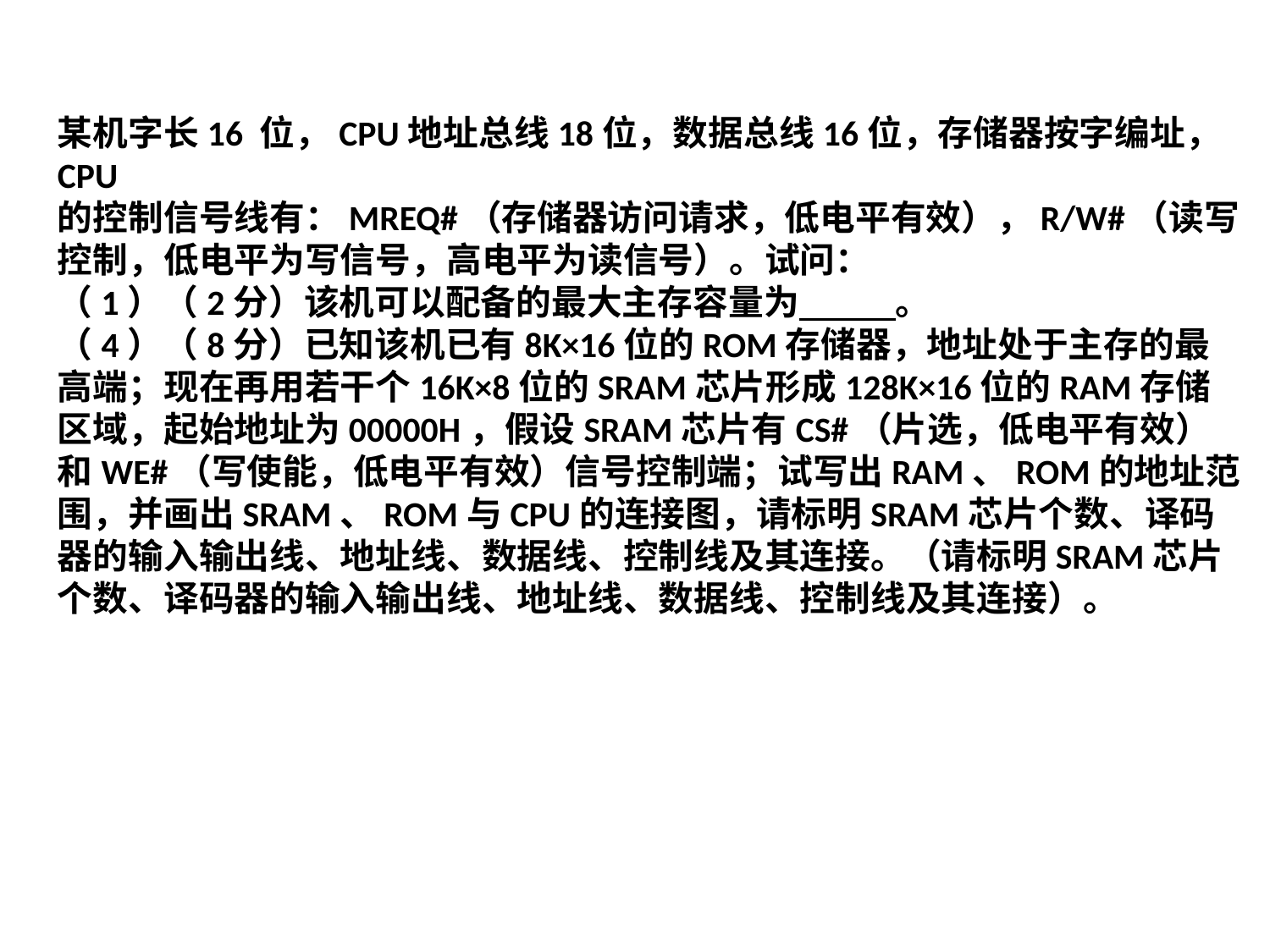

某机字长16 位，CPU地址总线18位，数据总线16位，存储器按字编址，CPU 的控制信号线有：MREQ#（存储器访问请求，低电平有效），R/W#（读写控制，低电平为写信号，高电平为读信号）。试问：
（1）（2分）该机可以配备的最大主存容量为            。
（4）（8分）已知该机已有8K×16位的ROM存储器，地址处于主存的最高端；现在再用若干个16K×8位的SRAM芯片形成128K×16位的RAM存储区域，起始地址为00000H，假设SRAM芯片有CS#（片选，低电平有效）和WE#（写使能，低电平有效）信号控制端；试写出RAM、ROM的地址范围，并画出SRAM、ROM与CPU的连接图，请标明SRAM芯片个数、译码器的输入输出线、地址线、数据线、控制线及其连接。（请标明SRAM芯片个数、译码器的输入输出线、地址线、数据线、控制线及其连接）。